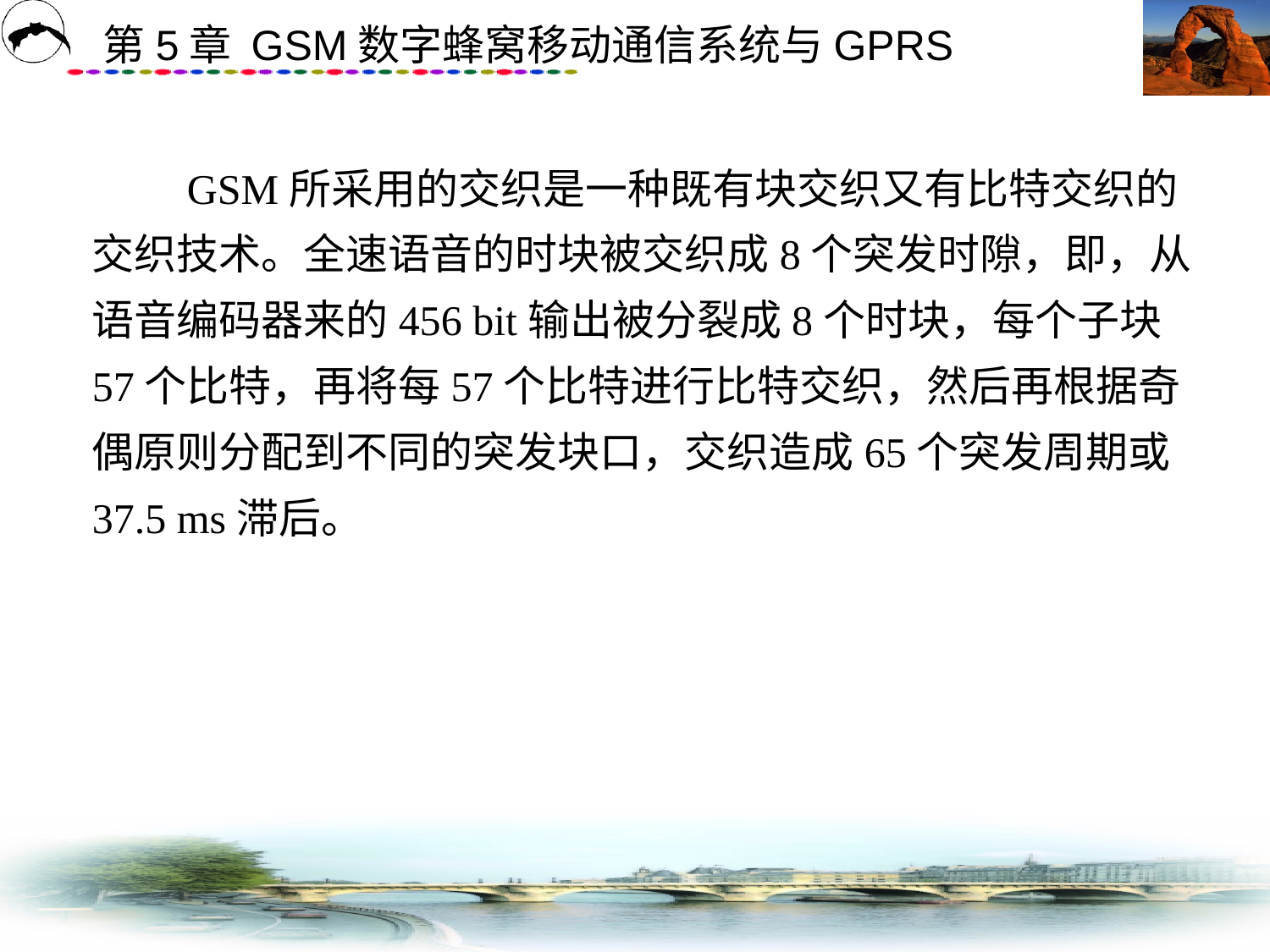

# GSM所采用的交织是一种既有块交织又有比特交织的交织技术。全速语音的时块被交织成8个突发时隙，即，从语音编码器来的456 bit输出被分裂成8个时块，每个子块57个比特，再将每57个比特进行比特交织，然后再根据奇偶原则分配到不同的突发块口，交织造成65个突发周期或37.5 ms滞后。